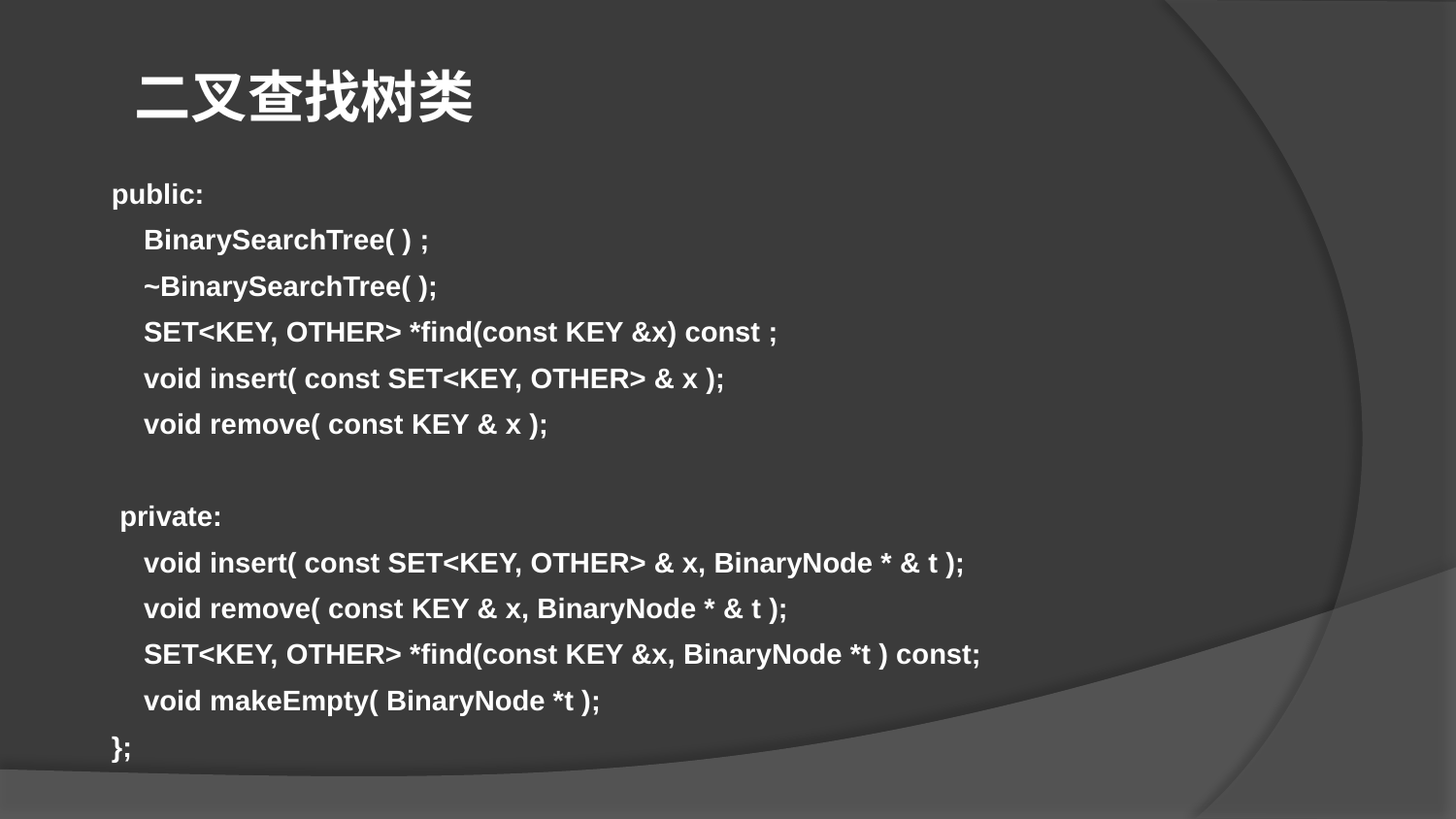

二叉查找树类
public:
    BinarySearchTree( ) ;
    ~BinarySearchTree( );
    SET<KEY, OTHER> *find(const KEY &x) const ;
    void insert( const SET<KEY, OTHER> & x );
    void remove( const KEY & x );

 private:
    void insert( const SET<KEY, OTHER> & x, BinaryNode * & t );
    void remove( const KEY & x, BinaryNode * & t );
    SET<KEY, OTHER> *find(const KEY &x, BinaryNode *t ) const;
    void makeEmpty( BinaryNode *t );
};